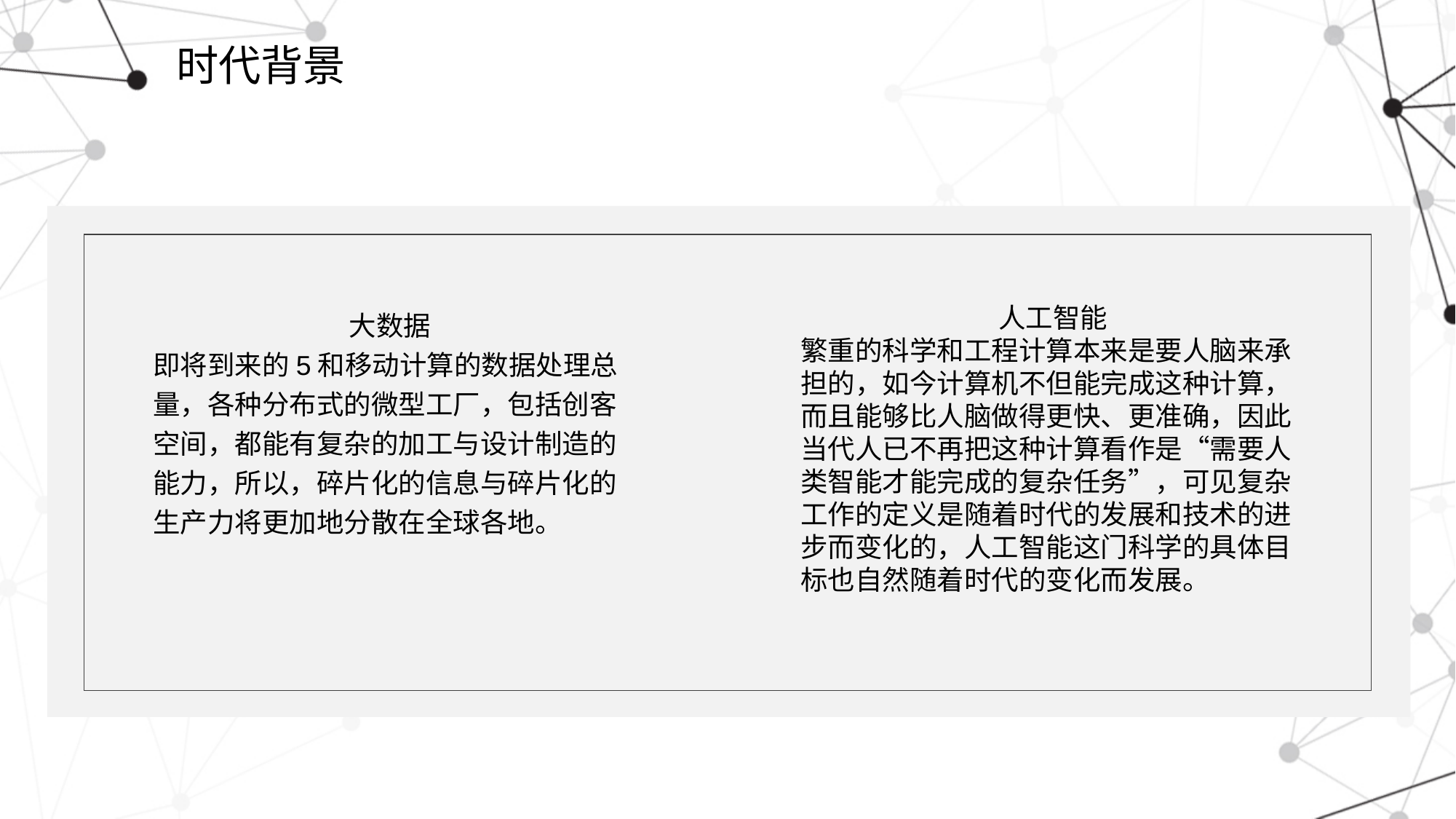

# 时代背景

大数据
即将到来的5和移动计算的数据处理总量，各种分布式的微型工厂，包括创客空间，都能有复杂的加工与设计制造的能力，所以，碎片化的信息与碎片化的生产力将更加地分散在全球各地。
人工智能
繁重的科学和工程计算本来是要人脑来承担的，如今计算机不但能完成这种计算，而且能够比人脑做得更快、更准确，因此当代人已不再把这种计算看作是“需要人类智能才能完成的复杂任务”，可见复杂工作的定义是随着时代的发展和技术的进步而变化的，人工智能这门科学的具体目标也自然随着时代的变化而发展。